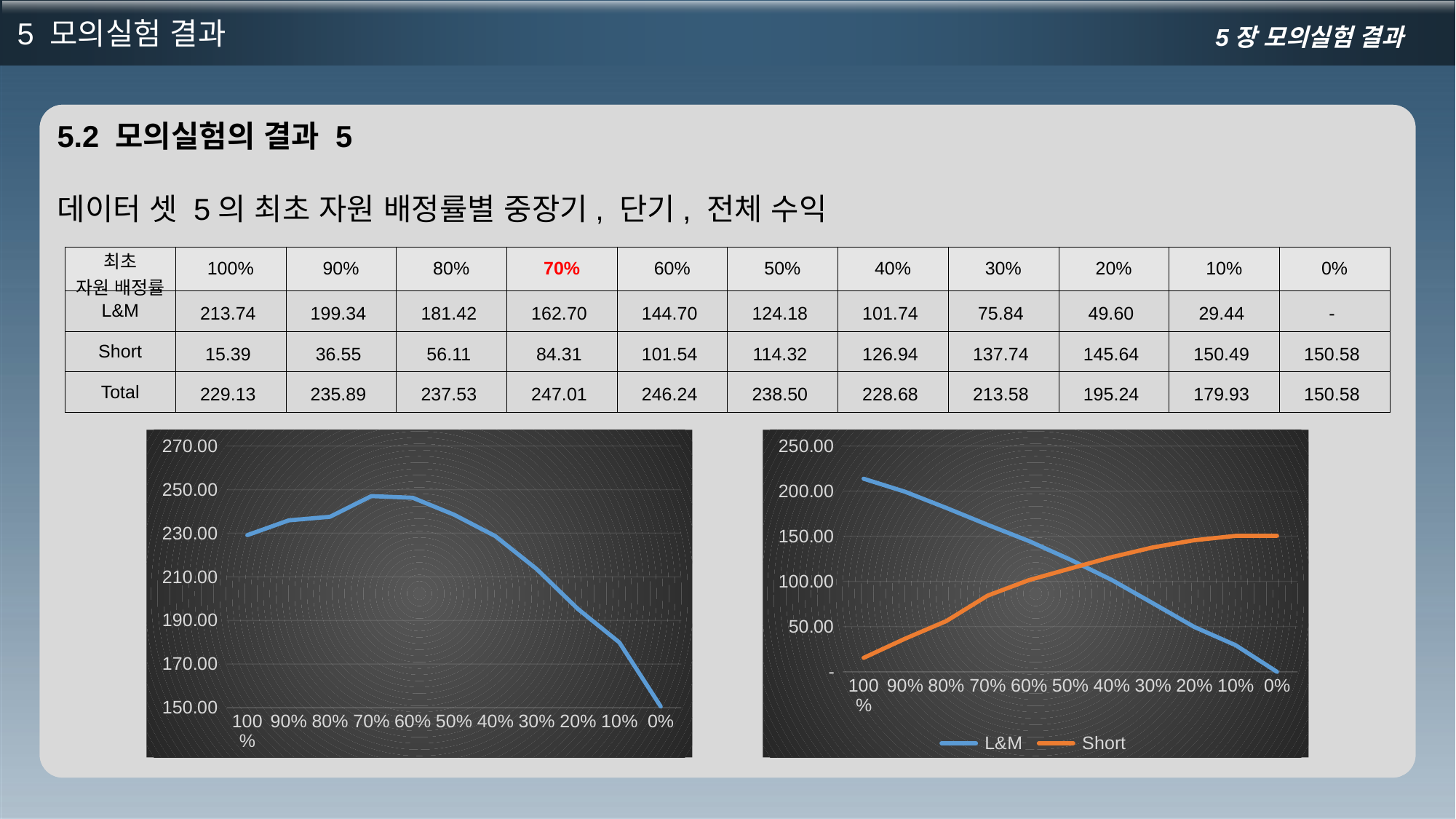

5 모의실험 결과
5장 모의실험 결과
5.2 모의실험의 결과 5

데이터 셋 5의 최초 자원 배정률별 중장기, 단기, 전체 수익

| 최초 자원 배정률 | 100% | 90% | 80% | 70% | 60% | 50% | 40% | 30% | 20% | 10% | 0% |
| --- | --- | --- | --- | --- | --- | --- | --- | --- | --- | --- | --- |
| L&M | 213.74 | 199.34 | 181.42 | 162.70 | 144.70 | 124.18 | 101.74 | 75.84 | 49.60 | 29.44 | - |
| Short | 15.39 | 36.55 | 56.11 | 84.31 | 101.54 | 114.32 | 126.94 | 137.74 | 145.64 | 150.49 | 150.58 |
| Total | 229.13 | 235.89 | 237.53 | 247.01 | 246.24 | 238.50 | 228.68 | 213.58 | 195.24 | 179.93 | 150.58 |

### Chart

| Category |  Total  |
|---|---|
| 1 | 229.13280400000002 |
| 0.9 | 235.88535199999998 |
| 0.8 | 237.52949400000006 |
| 0.7 | 247.00584399999983 |
| 0.6 | 246.24153799999982 |
| 0.5 | 238.50291399999986 |
| 0.4 | 228.67537600000034 |
| 0.3 | 213.58481799999998 |
| 0.2 | 195.2361460000003 |
| 0.1 | 179.92853199999988 |
| 0 | 150.58307600000012 |

### Chart

| Category |  L&M  |  Short  |
|---|---|---|
| 1 | 213.74 | 15.392804000000012 |
| 0.9 | 199.34000000000003 | 36.545351999999944 |
| 0.8 | 181.42000000000002 | 56.109494000000026 |
| 0.7 | 162.7 | 84.30584399999984 |
| 0.6 | 144.7 | 101.54153799999983 |
| 0.5 | 124.18 | 114.32291399999987 |
| 0.4 | 101.74000000000001 | 126.93537600000033 |
| 0.3 | 75.84 | 137.74481799999998 |
| 0.2 | 49.599999999999994 | 145.6361460000003 |
| 0.1 | 29.439999999999998 | 150.48853199999988 |
| 0 | 0.0 | 150.58307600000012 |